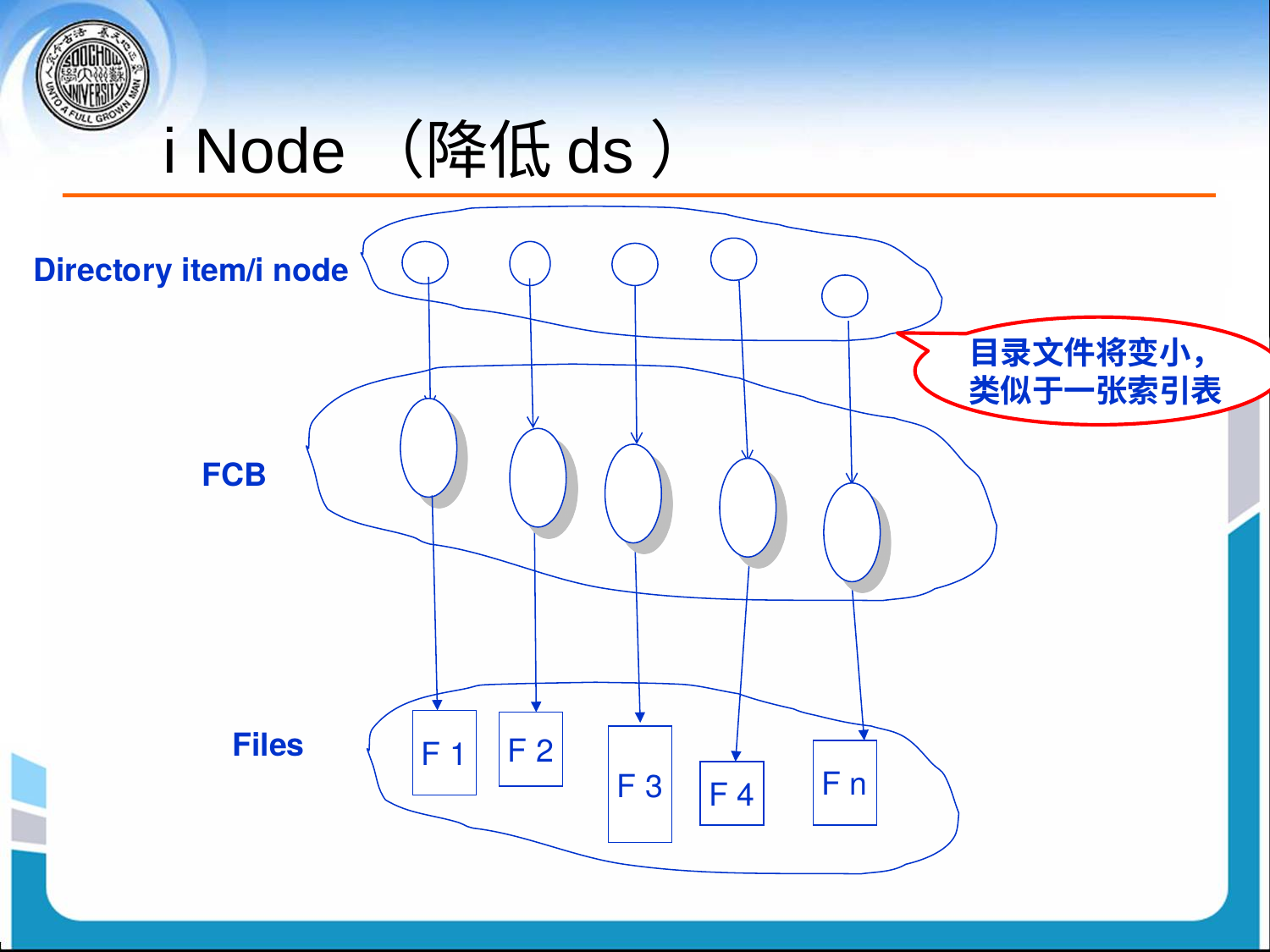

# i Node（降低ds）

Directory item/i node

目录文件将变小，
类似于一张索引表

FCB

F 1
F 2
Files

F 3
F n
F 4